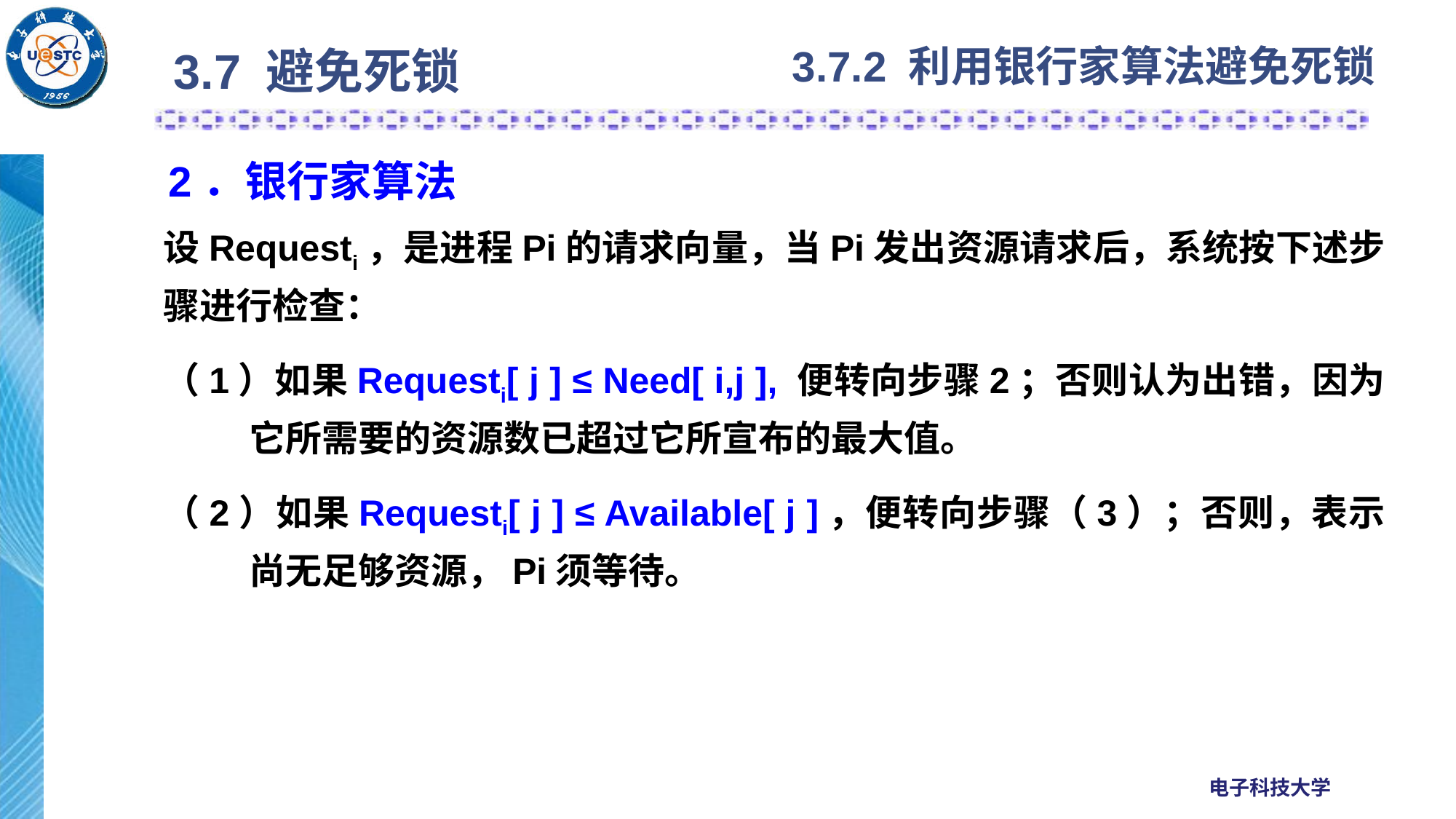

3.7 避免死锁
3.7.2 利用银行家算法避免死锁
# 2．银行家算法
设Requesti，是进程Pi的请求向量，当Pi发出资源请求后，系统按下述步骤进行检查：
（1）如果Requesti[ j ] ≤ Need[ i,j ], 便转向步骤2；否则认为出错，因为它所需要的资源数已超过它所宣布的最大值。
（2）如果Requesti[ j ] ≤ Available[ j ]，便转向步骤（3）；否则，表示尚无足够资源，Pi须等待。